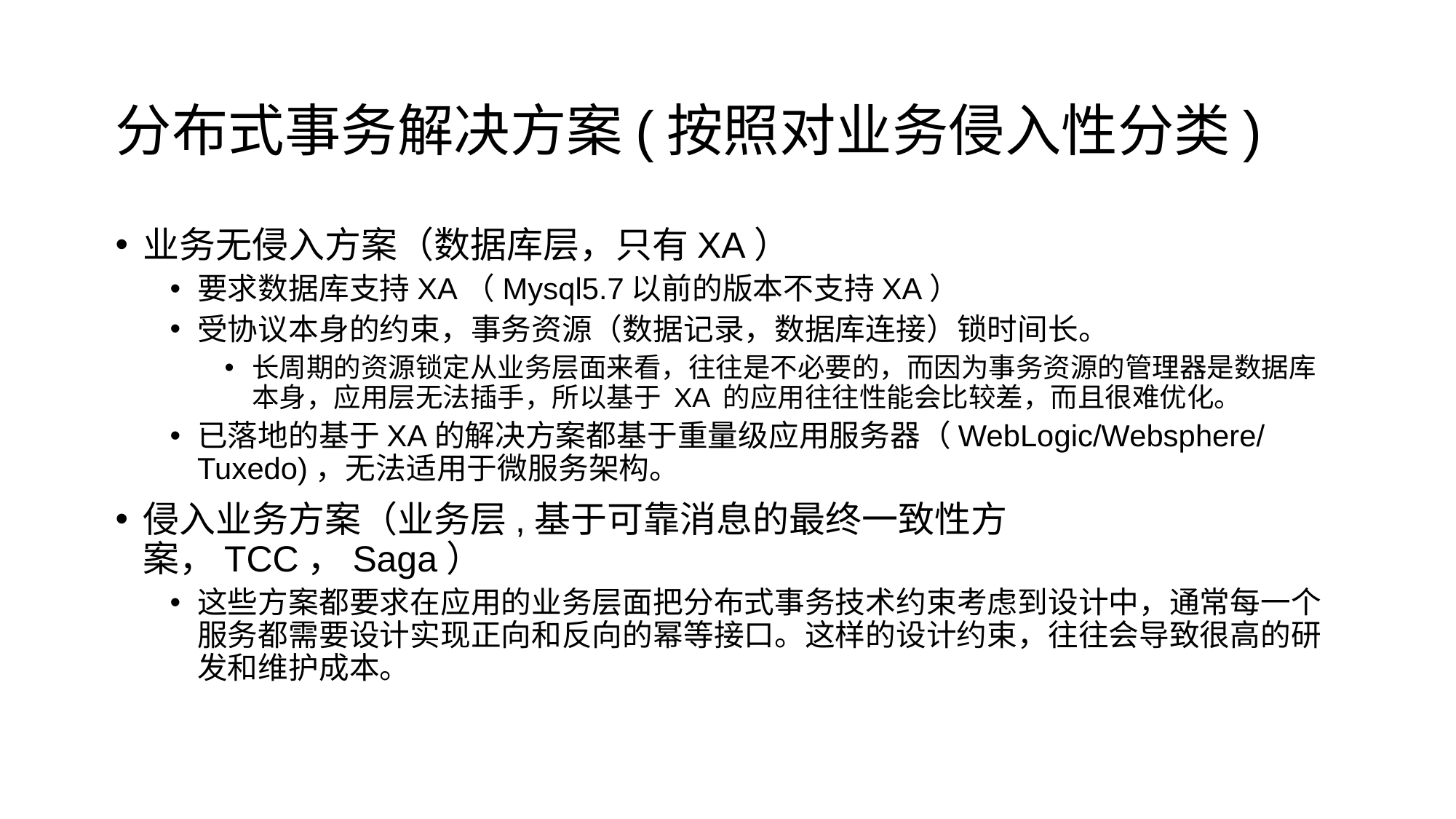

# 分布式事务解决方案(按照对业务侵入性分类)
业务无侵入方案（数据库层，只有XA）
要求数据库支持XA（Mysql5.7以前的版本不支持XA）
受协议本身的约束，事务资源（数据记录，数据库连接）锁时间长。
长周期的资源锁定从业务层面来看，往往是不必要的，而因为事务资源的管理器是数据库本身，应用层无法插手，所以基于 XA 的应用往往性能会比较差，而且很难优化。
已落地的基于XA的解决方案都基于重量级应用服务器（WebLogic/Websphere/Tuxedo)，无法适用于微服务架构。
侵入业务方案（业务层,基于可靠消息的最终一致性方案，TCC，Saga）
这些方案都要求在应用的业务层面把分布式事务技术约束考虑到设计中，通常每一个服务都需要设计实现正向和反向的幂等接口。这样的设计约束，往往会导致很高的研发和维护成本。